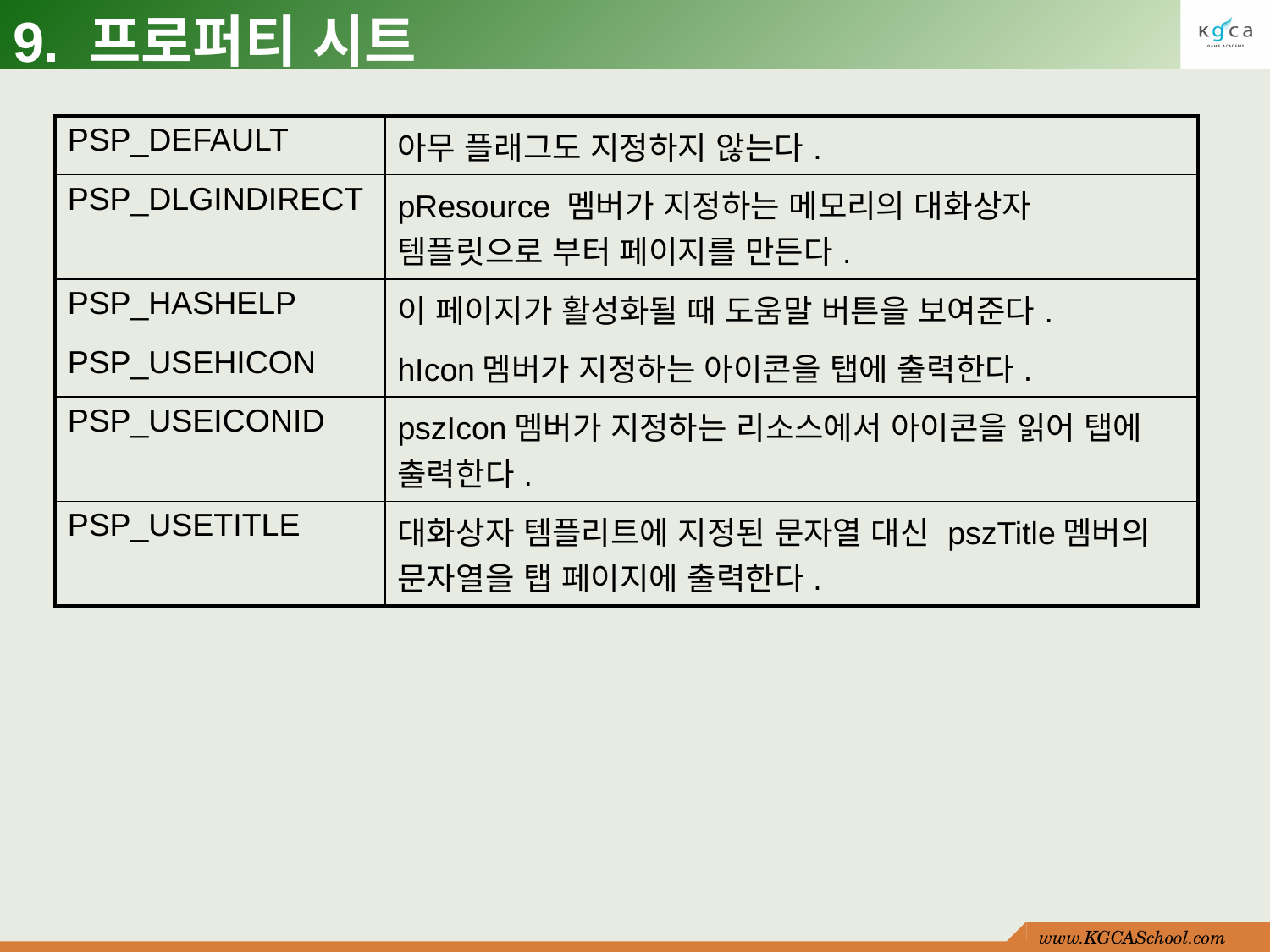

# 9. 프로퍼티 시트
| PSP\_DEFAULT | 아무 플래그도 지정하지 않는다. |
| --- | --- |
| PSP\_DLGINDIRECT | pResource 멤버가 지정하는 메모리의 대화상자 템플릿으로 부터 페이지를 만든다. |
| PSP\_HASHELP | 이 페이지가 활성화될 때 도움말 버튼을 보여준다. |
| PSP\_USEHICON | hIcon멤버가 지정하는 아이콘을 탭에 출력한다. |
| PSP\_USEICONID | pszIcon멤버가 지정하는 리소스에서 아이콘을 읽어 탭에 출력한다. |
| PSP\_USETITLE | 대화상자 템플리트에 지정된 문자열 대신 pszTitle멤버의 문자열을 탭 페이지에 출력한다. |